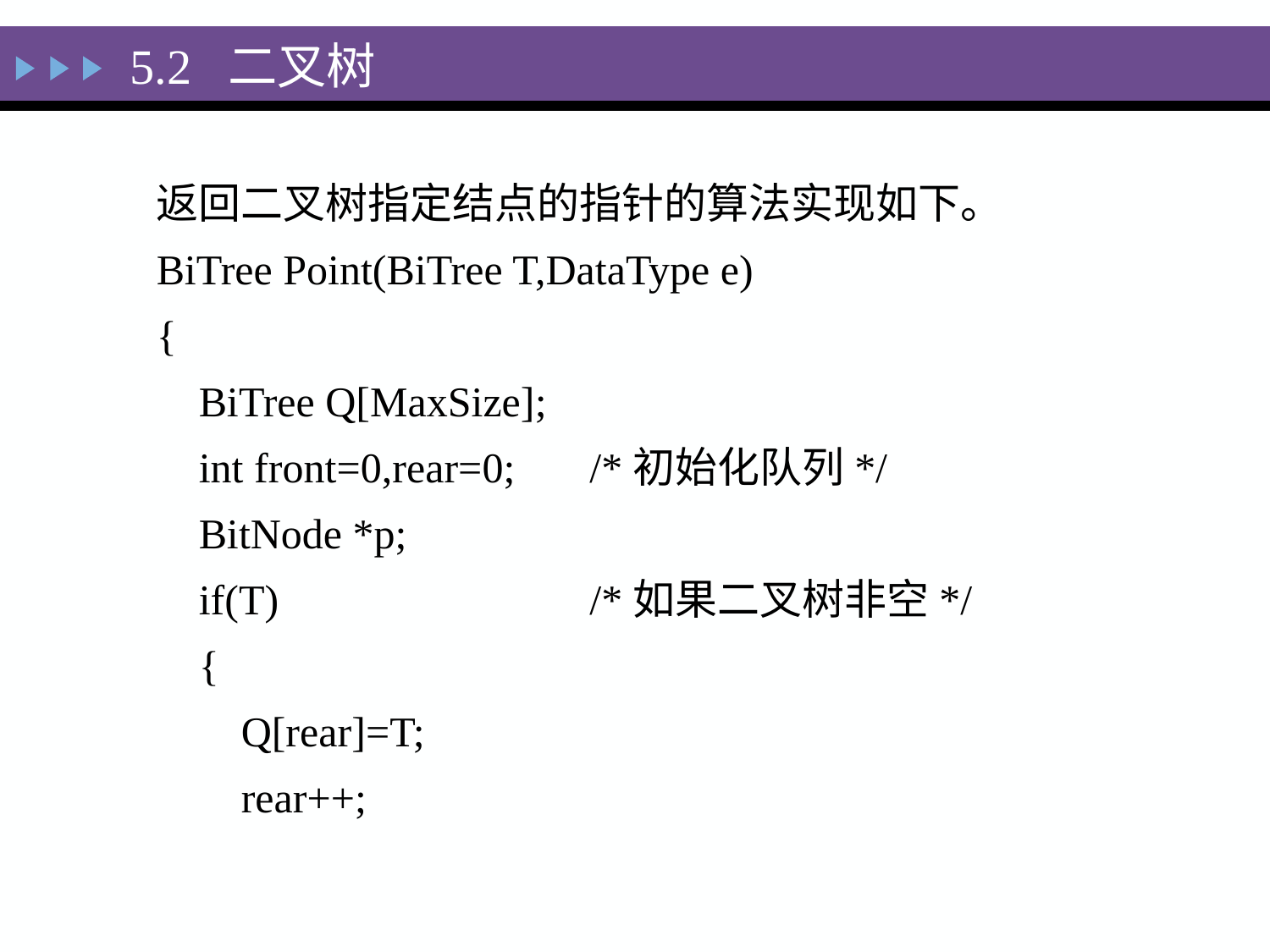

# 5.2  二叉树
返回二叉树指定结点的指针的算法实现如下。
BiTree Point(BiTree T,DataType e)
{
    BiTree Q[MaxSize];
    int front=0,rear=0; 	/*初始化队列*/
    BitNode *p;
    if(T) 			/*如果二叉树非空*/
    {
        Q[rear]=T;
        rear++;